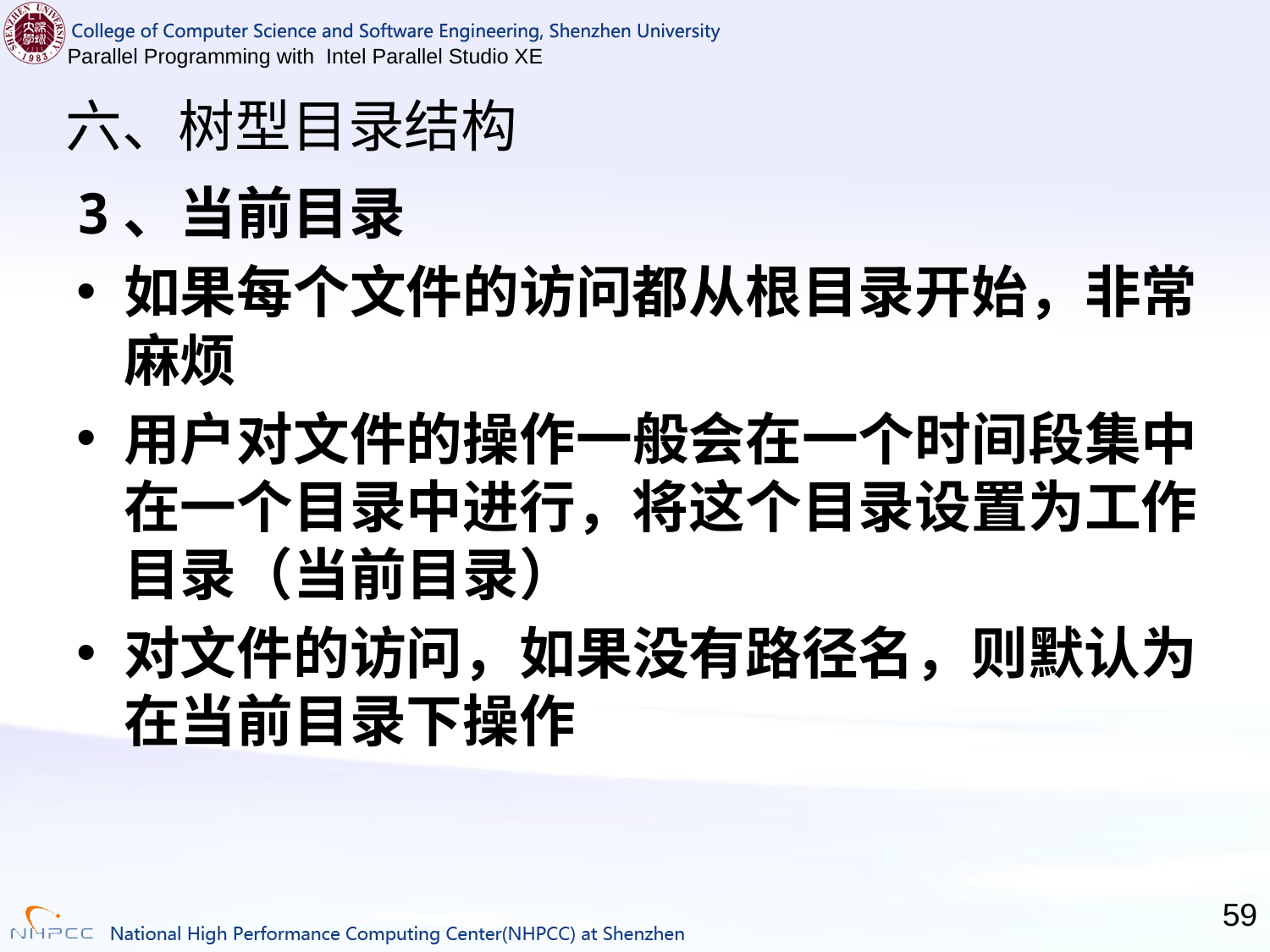

# 六、树型目录结构
3、当前目录
如果每个文件的访问都从根目录开始，非常麻烦
用户对文件的操作一般会在一个时间段集中在一个目录中进行，将这个目录设置为工作目录（当前目录）
对文件的访问，如果没有路径名，则默认为在当前目录下操作
59